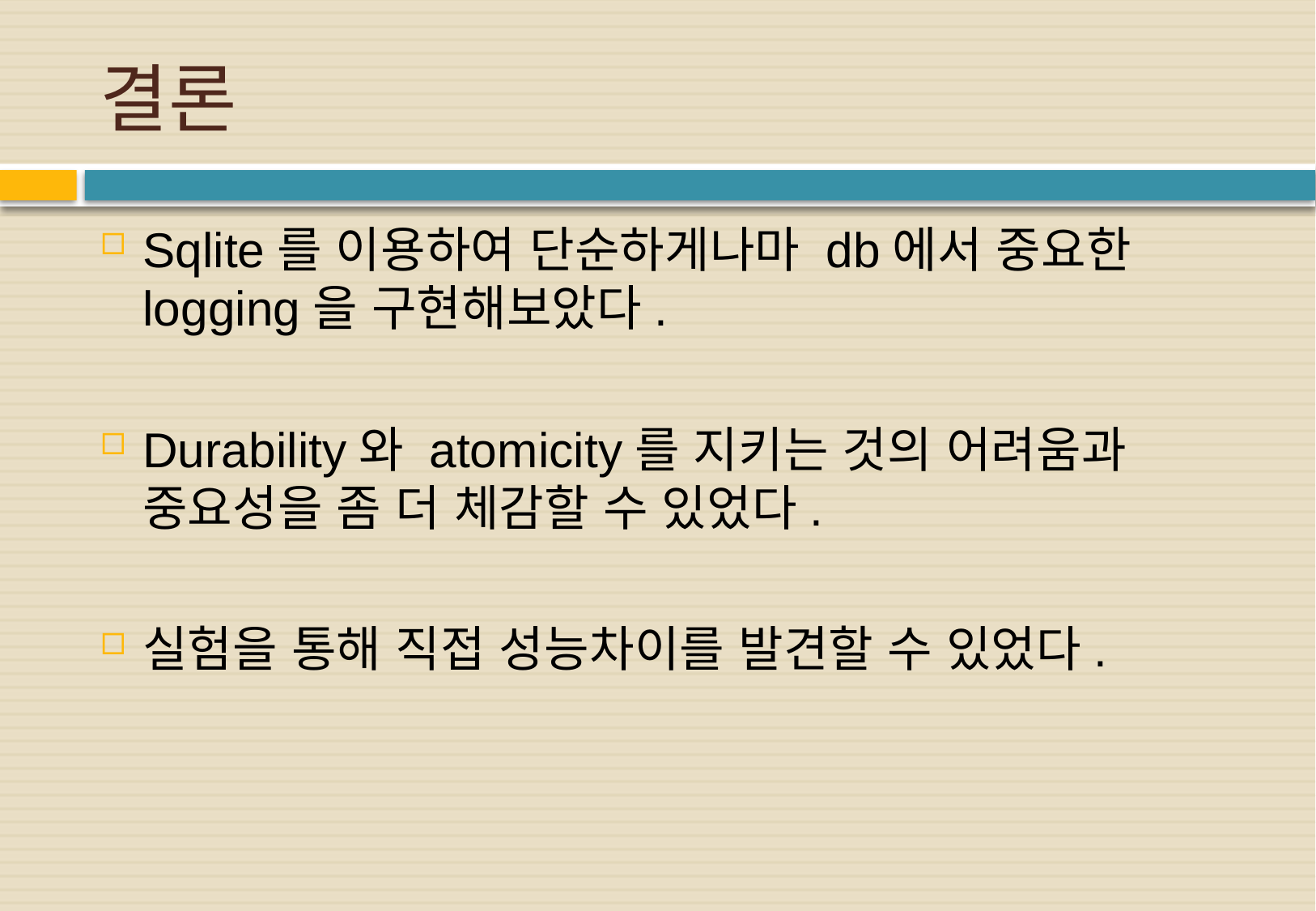

# 결론
Sqlite를 이용하여 단순하게나마 db에서 중요한 logging을 구현해보았다.

Durability와 atomicity를 지키는 것의 어려움과 중요성을 좀 더 체감할 수 있었다.

실험을 통해 직접 성능차이를 발견할 수 있었다.